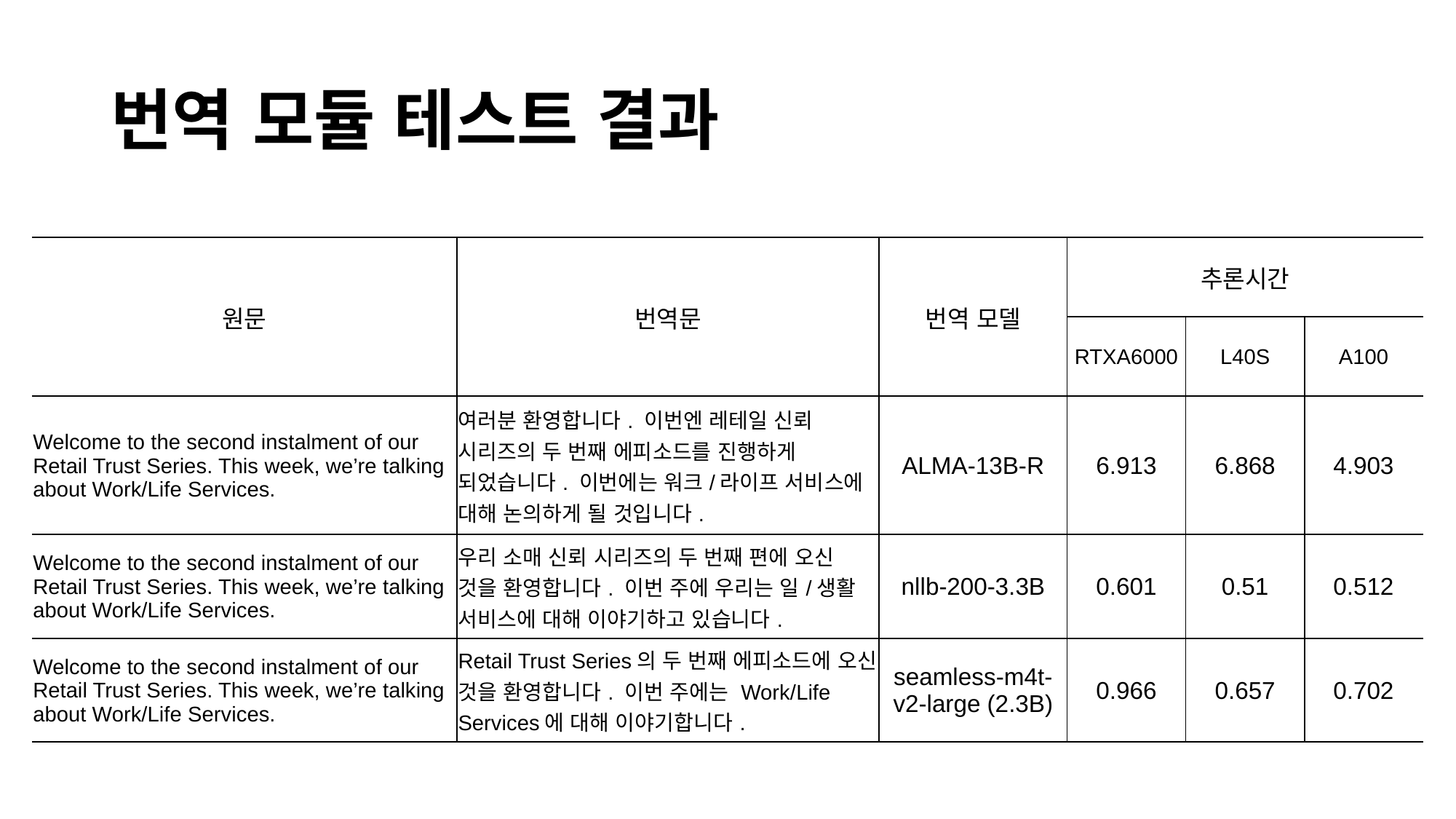

# 번역 모듈 테스트 결과
| 원문 | 번역문 | 번역 모델 | 추론시간 |  |  |
| --- | --- | --- | --- | --- | --- |
|  |  |  | RTXA6000 | L40S | A100 |
| Welcome to the second instalment of our Retail Trust Series. This week, we’re talking about Work/Life Services. | 여러분 환영합니다. 이번엔 레테일 신뢰 시리즈의 두 번째 에피소드를 진행하게 되었습니다. 이번에는 워크/라이프 서비스에 대해 논의하게 될 것입니다. | ALMA-13B-R | 6.913 | 6.868 | 4.903 |
| Welcome to the second instalment of our Retail Trust Series. This week, we’re talking about Work/Life Services. | 우리 소매 신뢰 시리즈의 두 번째 편에 오신 것을 환영합니다. 이번 주에 우리는 일/생활 서비스에 대해 이야기하고 있습니다. | nllb-200-3.3B | 0.601 | 0.51 | 0.512 |
| Welcome to the second instalment of our Retail Trust Series. This week, we’re talking about Work/Life Services. | Retail Trust Series의 두 번째 에피소드에 오신 것을 환영합니다. 이번 주에는 Work/Life Services에 대해 이야기합니다. | seamless-m4t-v2-large (2.3B) | 0.966 | 0.657 | 0.702 |